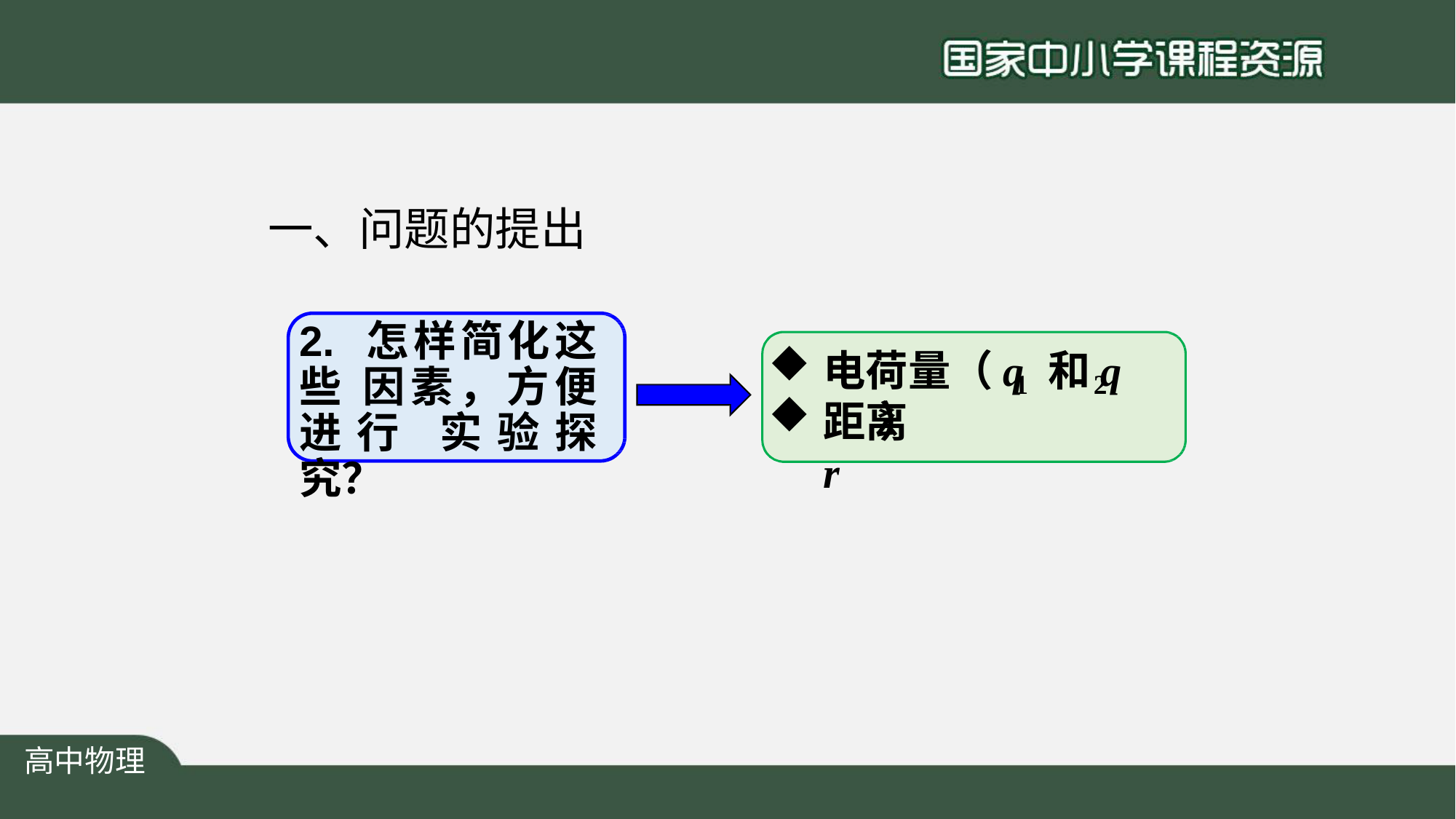

# 一、问题的提出

2. 怎样简化这些 因素，方便进行 实验探究？

电荷量（q 和q	）
1	2

距离r
高中物理